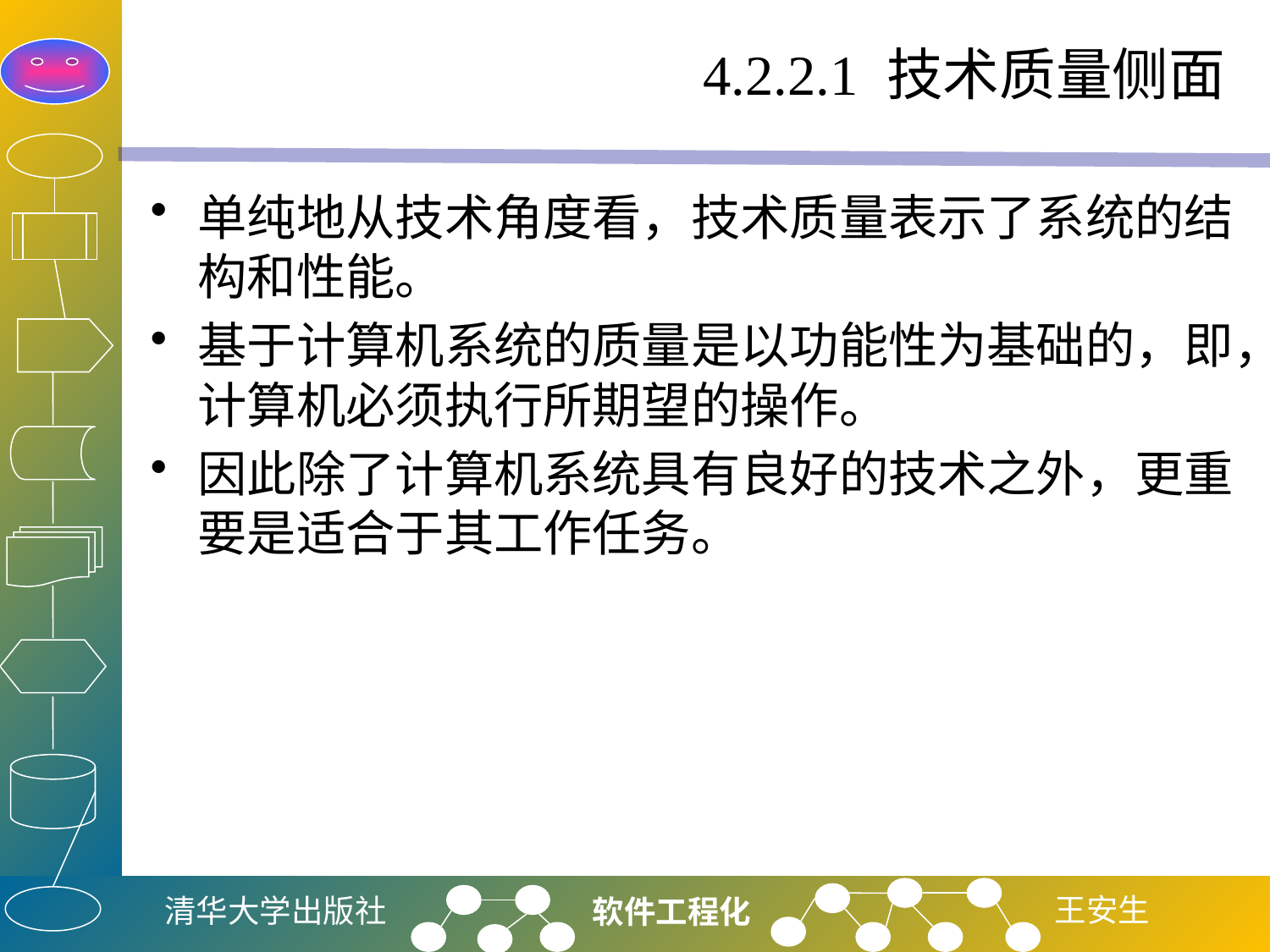

# 4.2.2.1 技术质量侧面
单纯地从技术角度看，技术质量表示了系统的结构和性能。
基于计算机系统的质量是以功能性为基础的，即，计算机必须执行所期望的操作。
因此除了计算机系统具有良好的技术之外，更重要是适合于其工作任务。